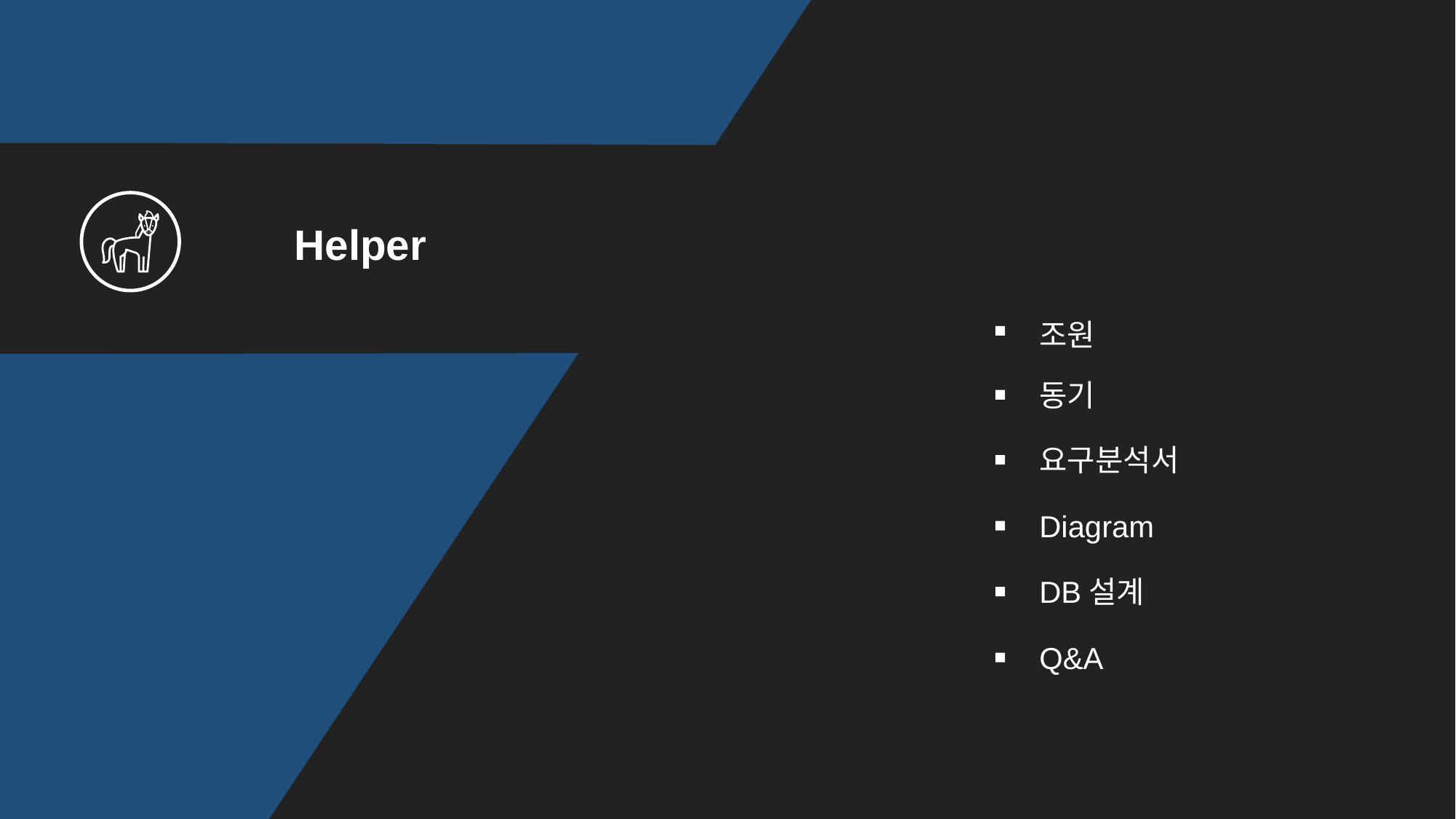

Helper

조원

동기

요구분석서

Diagram

DB설계

Q&A